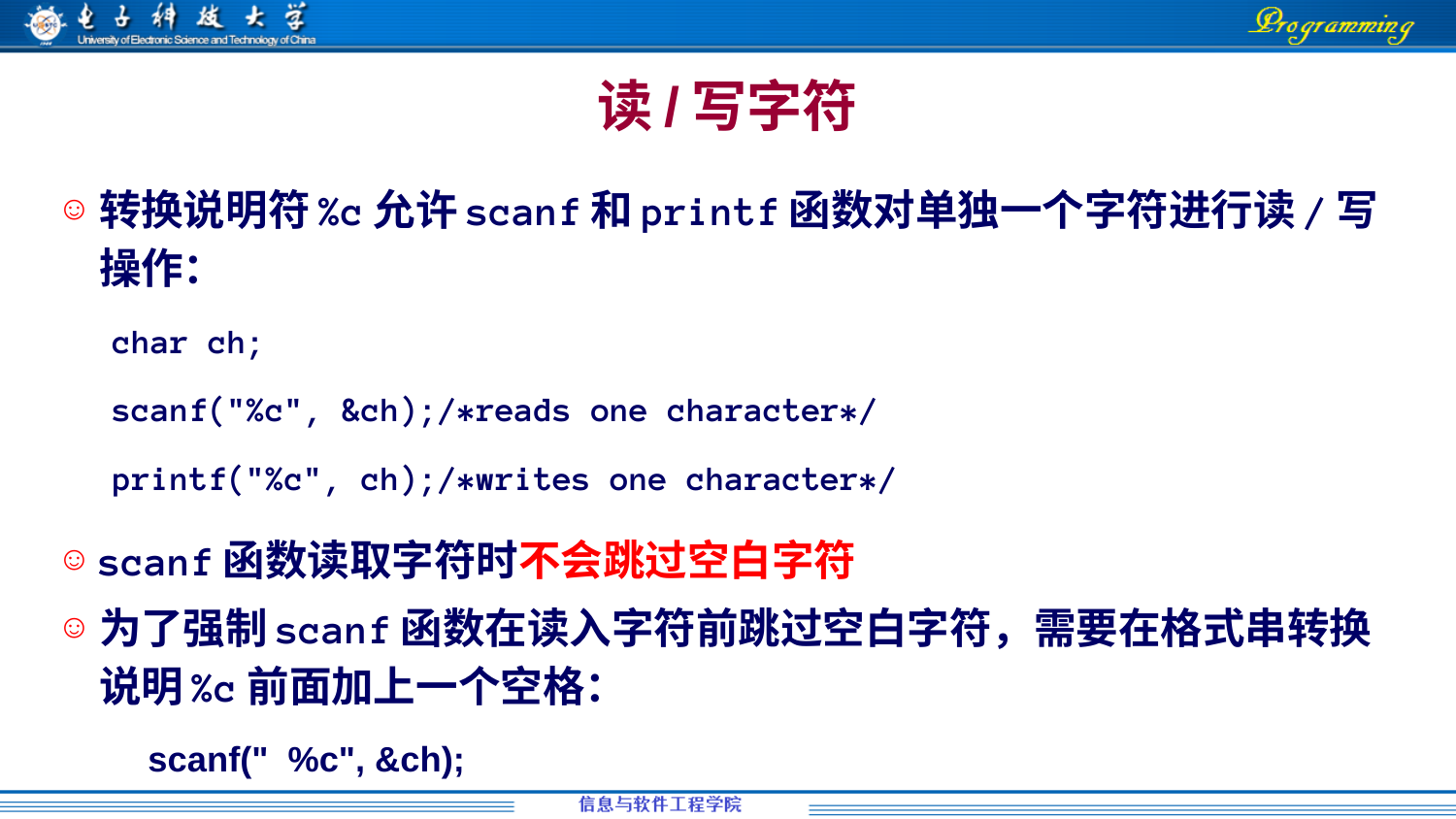

# 读/写字符
转换说明符%c允许scanf和printf函数对单独一个字符进行读/写操作：
char ch;
scanf("%c", &ch);/*reads one character*/
printf("%c", ch);/*writes one character*/
scanf函数读取字符时不会跳过空白字符
为了强制scanf函数在读入字符前跳过空白字符，需要在格式串转换说明%c前面加上一个空格：
	scanf("  %c", &ch);